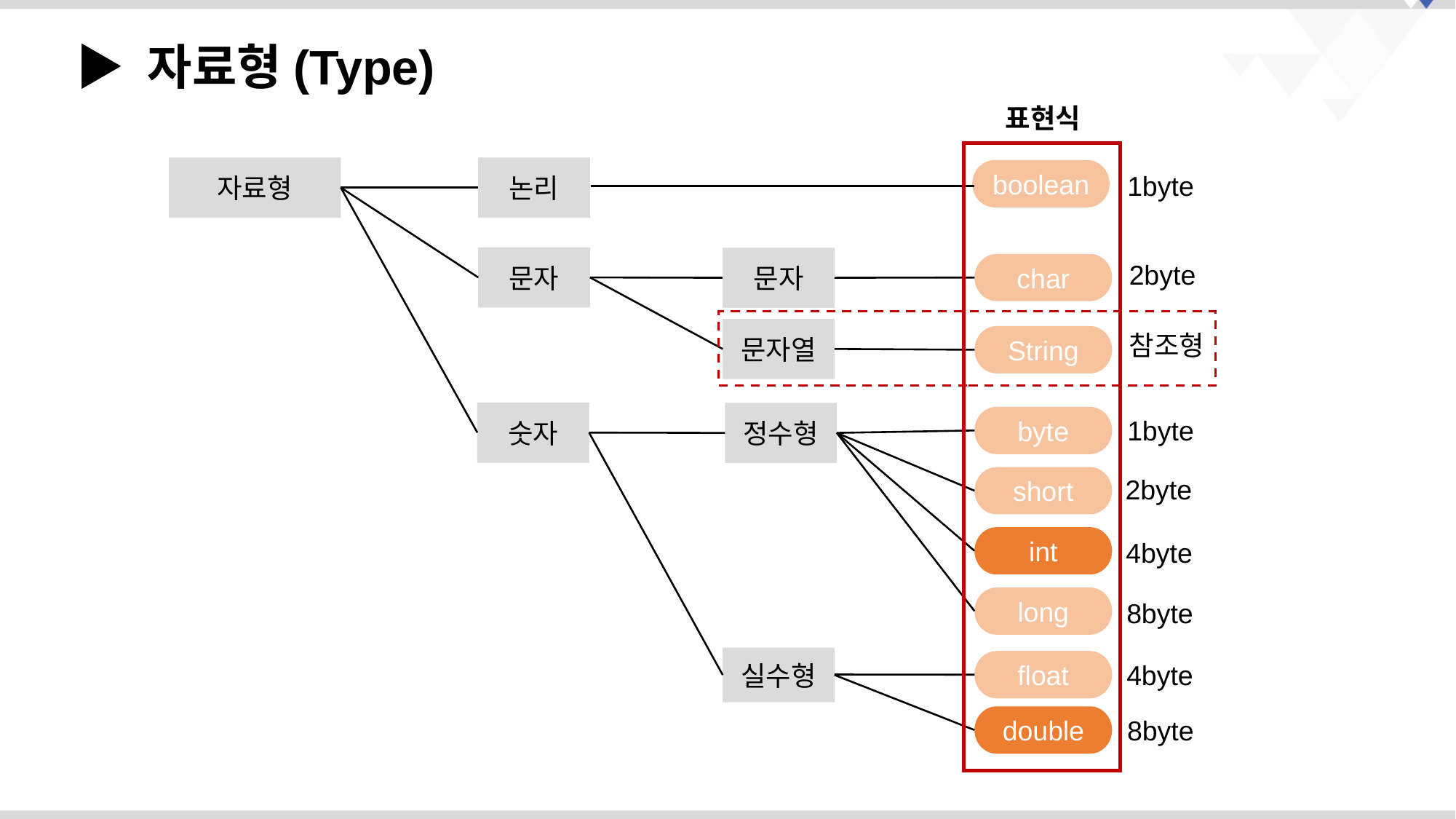

▶ 자료형(Type)
표현식

자료형
논리
boolean
1byte
문자
문자
2byte
char

문자열
참조형
String
숫자
정수형
byte
1byte
short
2byte
int
4byte
long
8byte
실수형
float
4byte
double
8byte